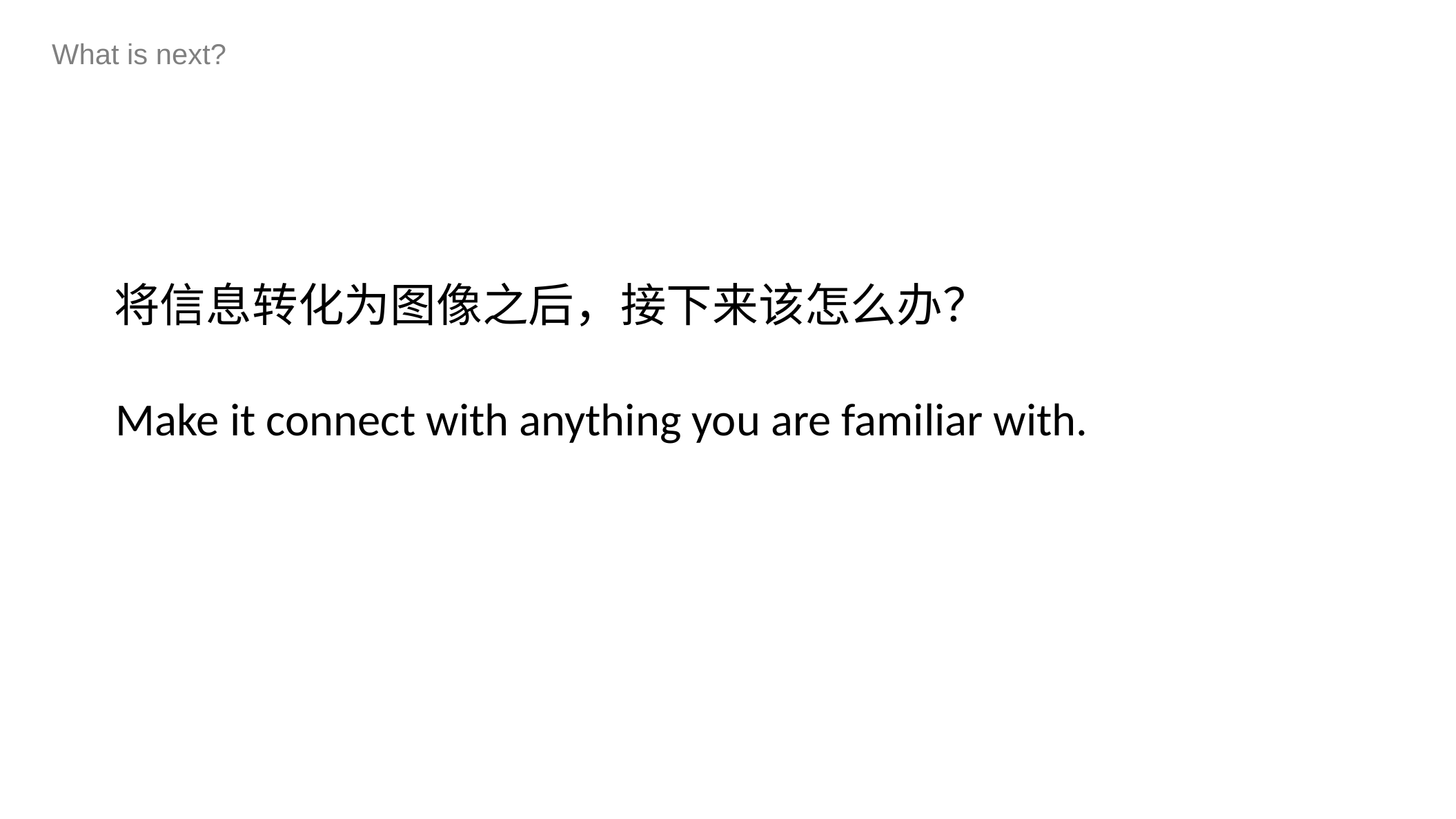

What is next?
将信息转化为图像之后，接下来该怎么办？
Make it connect with anything you are familiar with.